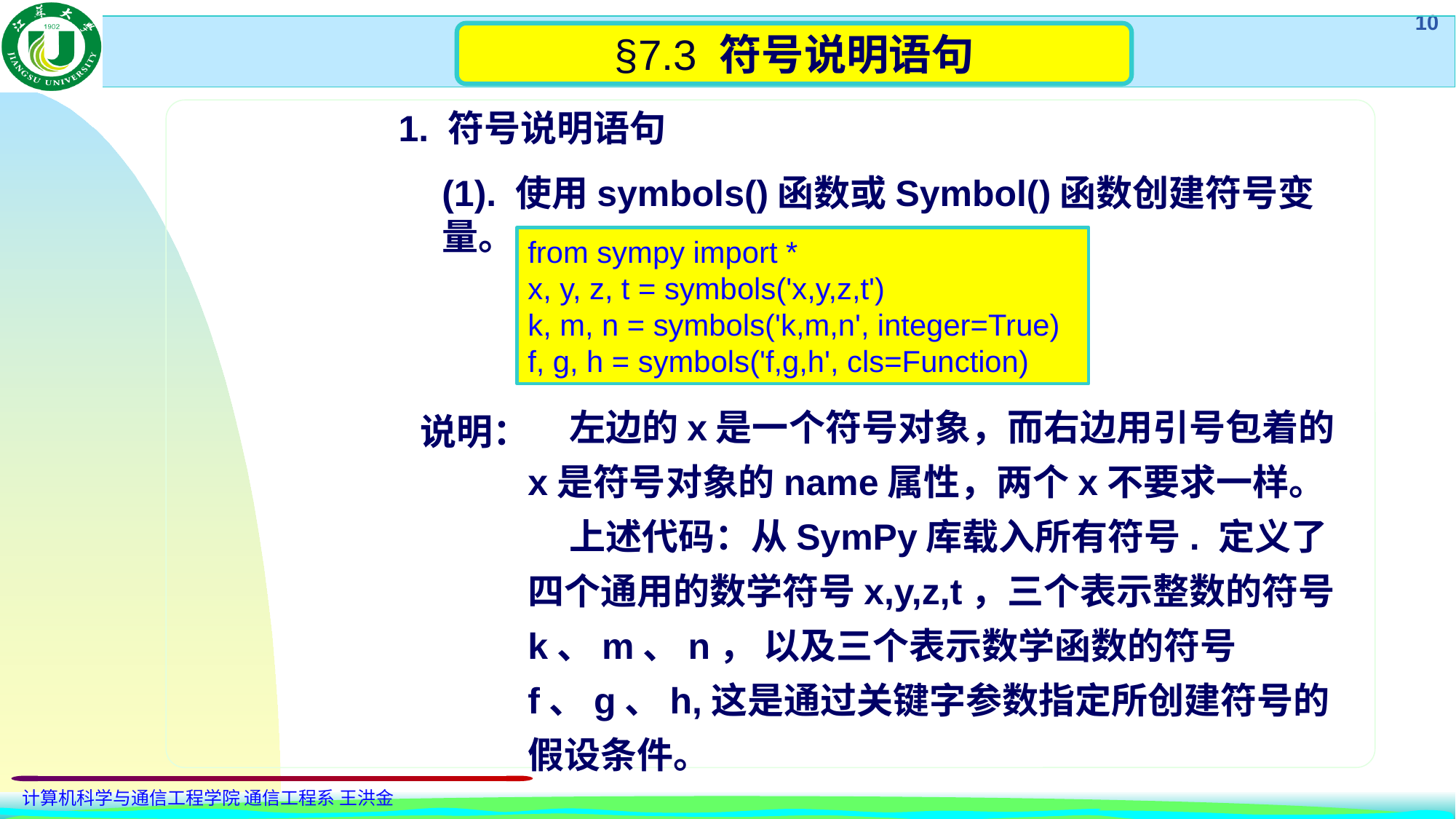

§7.3 符号说明语句

1. 符号说明语句
(1). 使用symbols()函数或Symbol()函数创建符号变量。
from sympy import *
x, y, z, t = symbols('x,y,z,t')
k, m, n = symbols('k,m,n', integer=True)
f, g, h = symbols('f,g,h', cls=Function)
    左边的x是一个符号对象，而右边用引号包着的x是符号对象的name属性，两个x不要求一样。
    上述代码：从SymPy库载入所有符号. 定义了四个通用的数学符号x,y,z,t，三个表示整数的符号k、m、n， 以及三个表示数学函数的符号f、g、h,这是通过关键字参数指定所创建符号的假设条件。
说明：